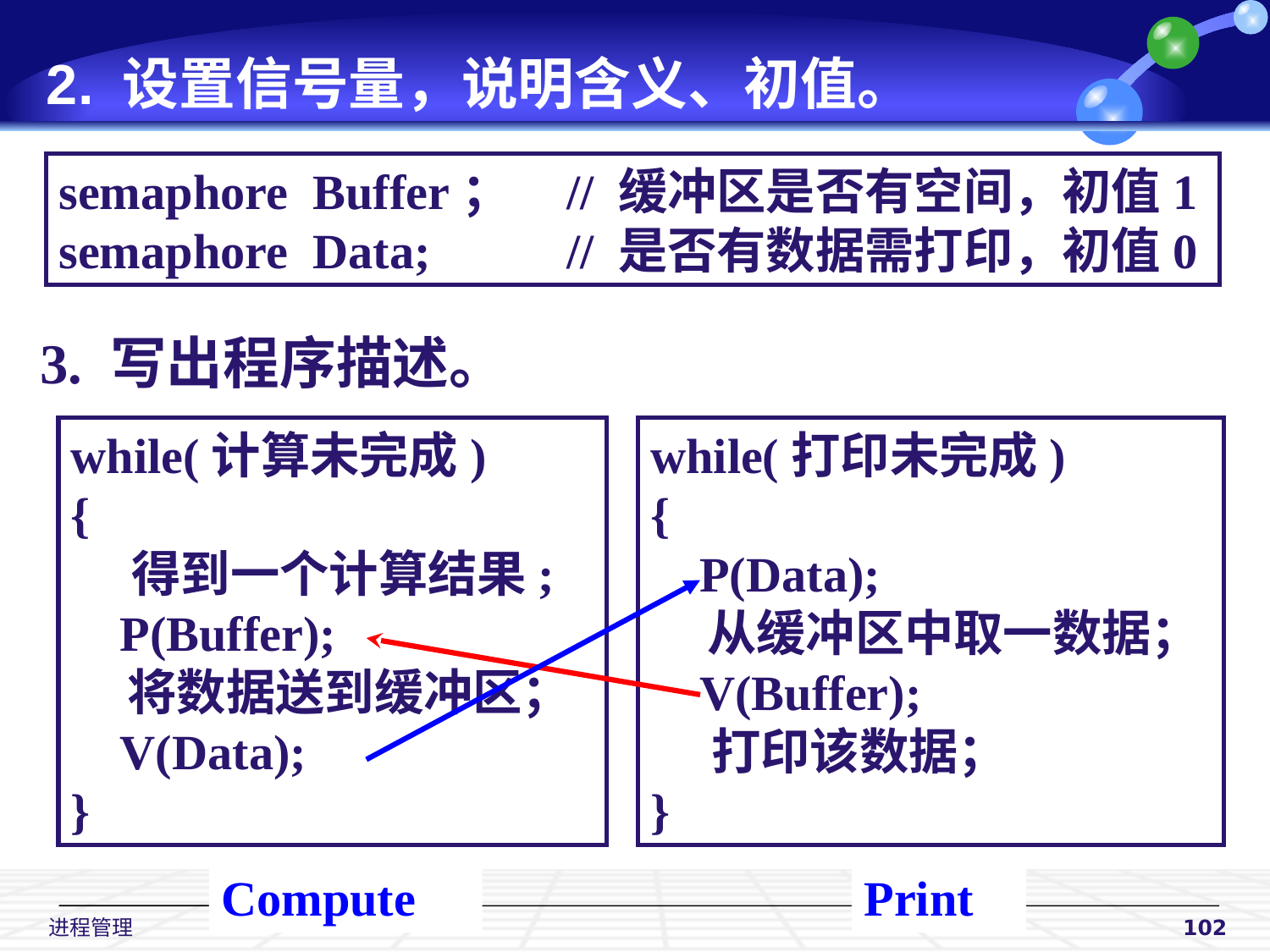

2. 设置信号量，说明含义、初值。
semaphore  Buffer；	// 缓冲区是否有空间，初值1
semaphore  Data;  	// 是否有数据需打印，初值0
3. 写出程序描述。
while(计算未完成)
{
    得到一个计算结果;
    P(Buffer);
    将数据送到缓冲区；
    V(Data);
}
while(打印未完成)
{
    P(Data);
    从缓冲区中取一数据；
    V(Buffer);
    打印该数据；
}
Compute
Print
   进程管理
102